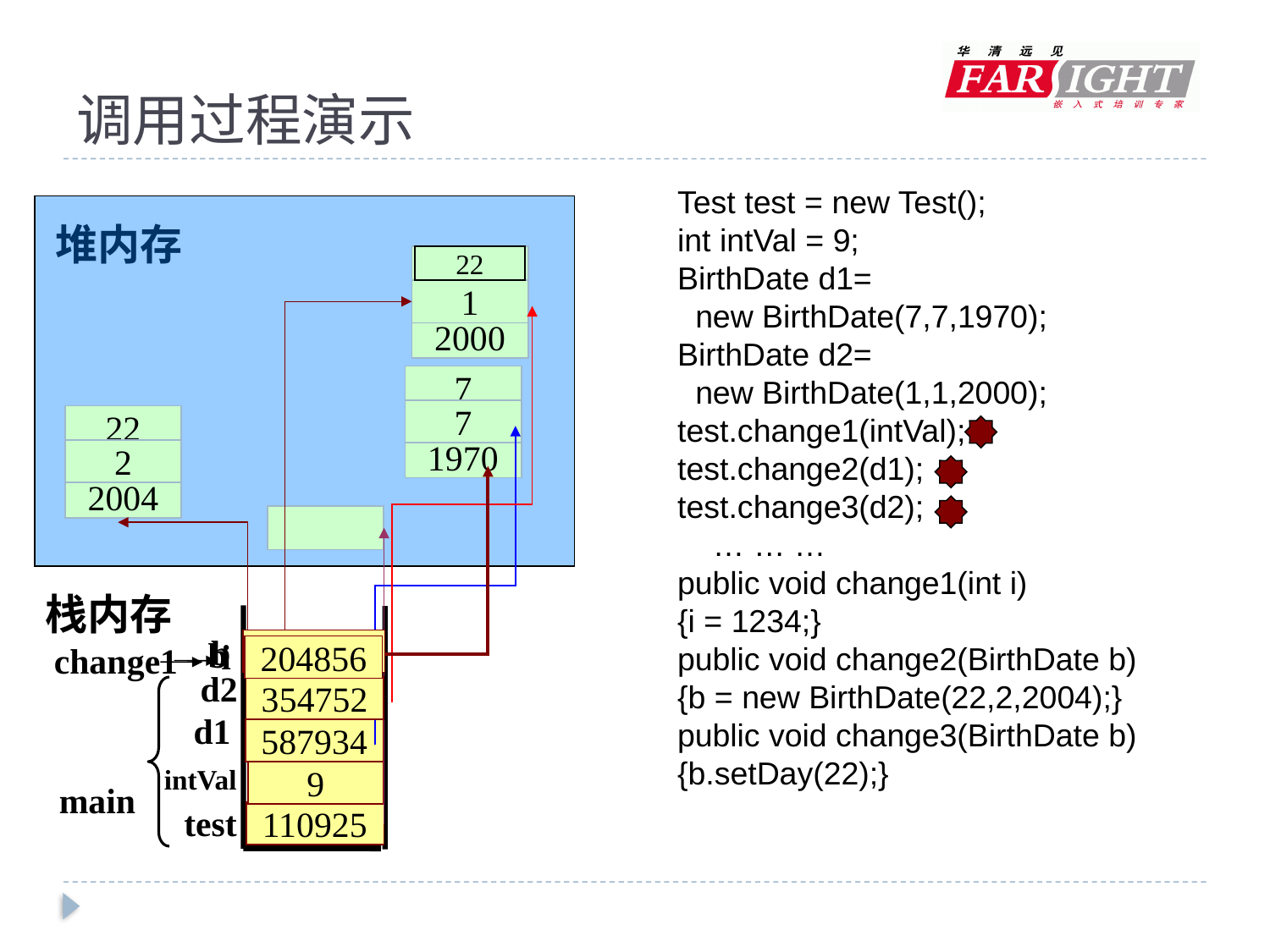

# 调用过程演示
Test test = new Test();
int intVal = 9;
BirthDate d1=
  new BirthDate(7,7,1970);
BirthDate d2=
  new BirthDate(1,1,2000);
test.change1(intVal);
test.change2(d1);
test.change3(d2);
    … … …
public void change1(int i)
{i = 1234;}
public void change2(BirthDate b)
{b = new BirthDate(22,2,2004);}
public void change3(BirthDate b)
{b.setDay(22);}

堆内存
1
1
2000
354752
d2
22
b
354752
7
7
1970
587934
d1
22
2
2004

110925
test
栈内存

change1
i
9

b
587934
1234
204856

intVal
9
main